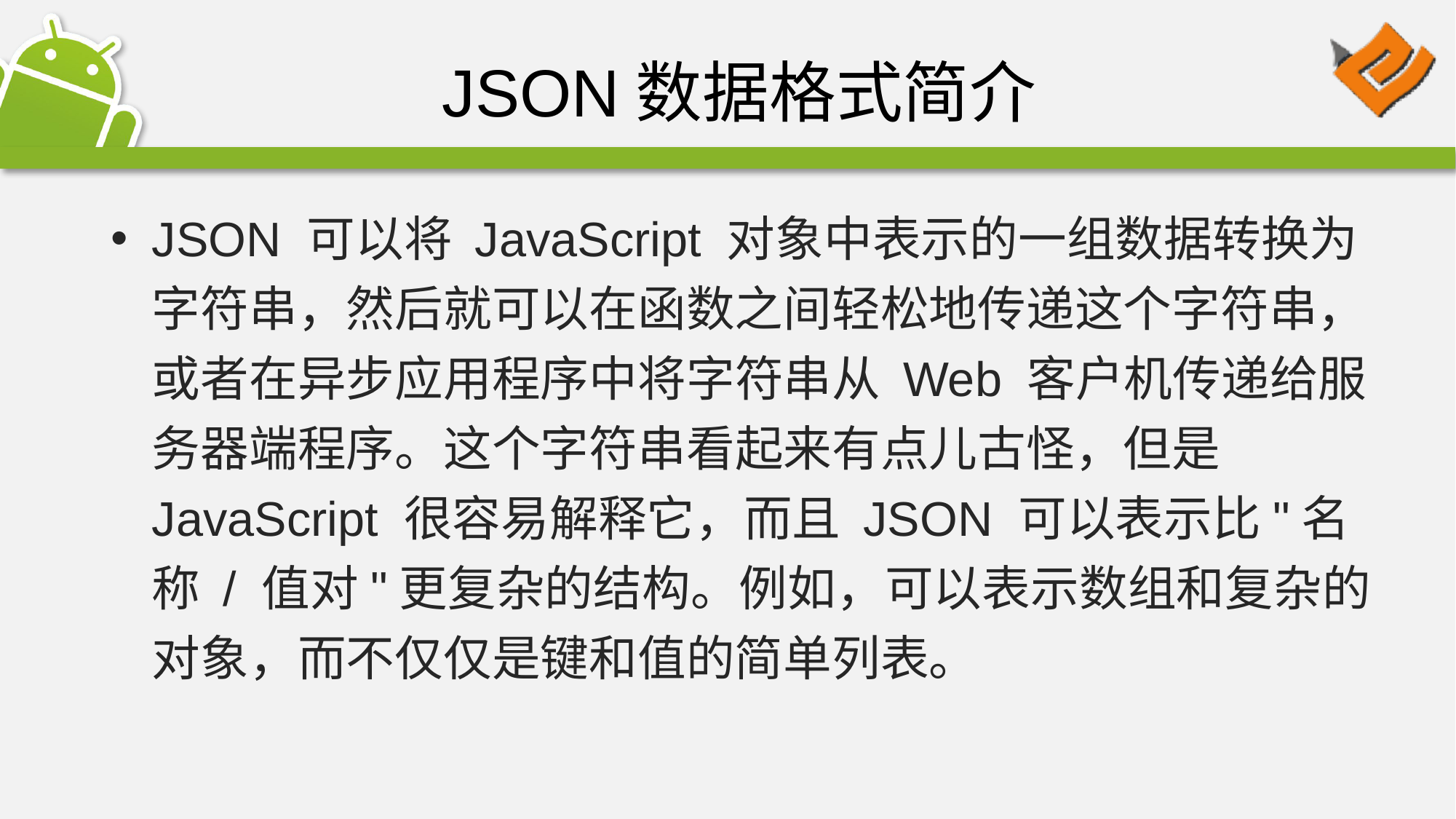

# JSON数据格式简介
JSON 可以将 JavaScript 对象中表示的一组数据转换为字符串，然后就可以在函数之间轻松地传递这个字符串，或者在异步应用程序中将字符串从 Web 客户机传递给服务器端程序。这个字符串看起来有点儿古怪，但是 JavaScript 很容易解释它，而且 JSON 可以表示比"名称 / 值对"更复杂的结构。例如，可以表示数组和复杂的对象，而不仅仅是键和值的简单列表。